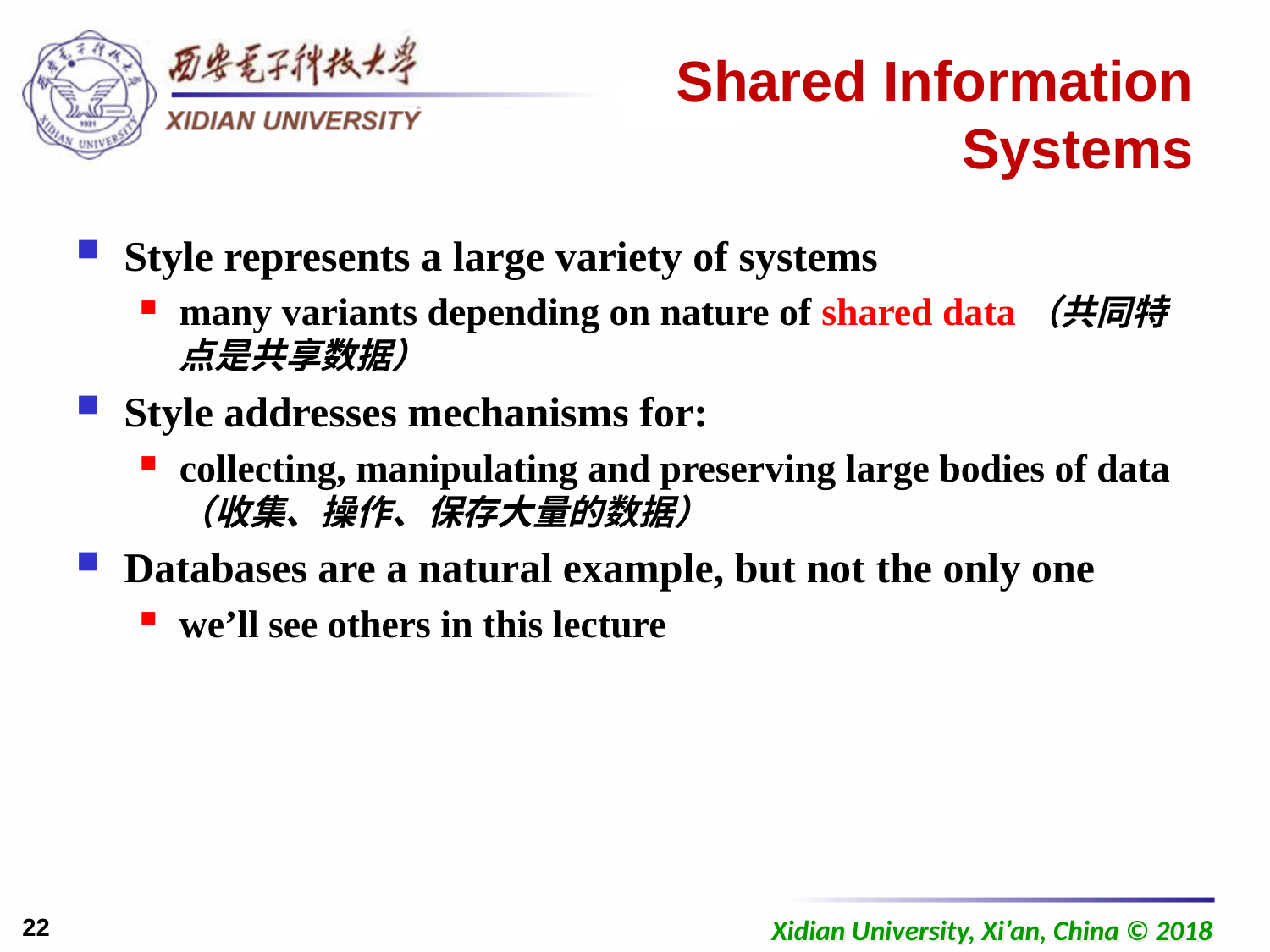

# Shared Information Systems
Style represents a large variety of systems
many variants depending on nature of shared data（共同特点是共享数据）
Style addresses mechanisms for:
collecting, manipulating and preserving large bodies of data
（收集、操作、保存大量的数据）
Databases are a natural example, but not the only one
we’ll see others in this lecture